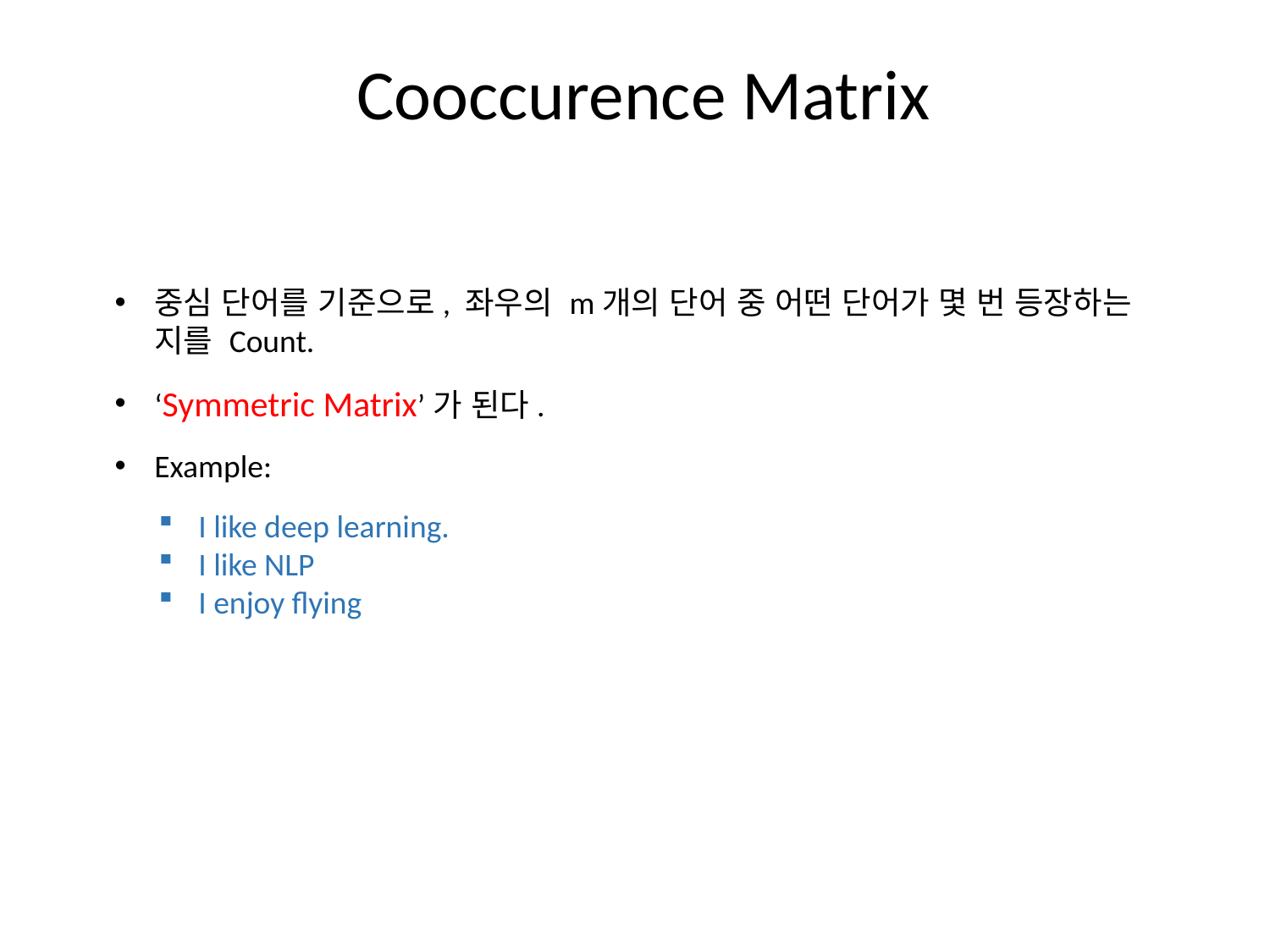

Cooccurence Matrix
중심 단어를 기준으로, 좌우의 m개의 단어 중 어떤 단어가 몇 번 등장하는 지를 Count.

‘Symmetric Matrix’가 된다.

Example:
I like deep learning.
I like NLP
I enjoy flying